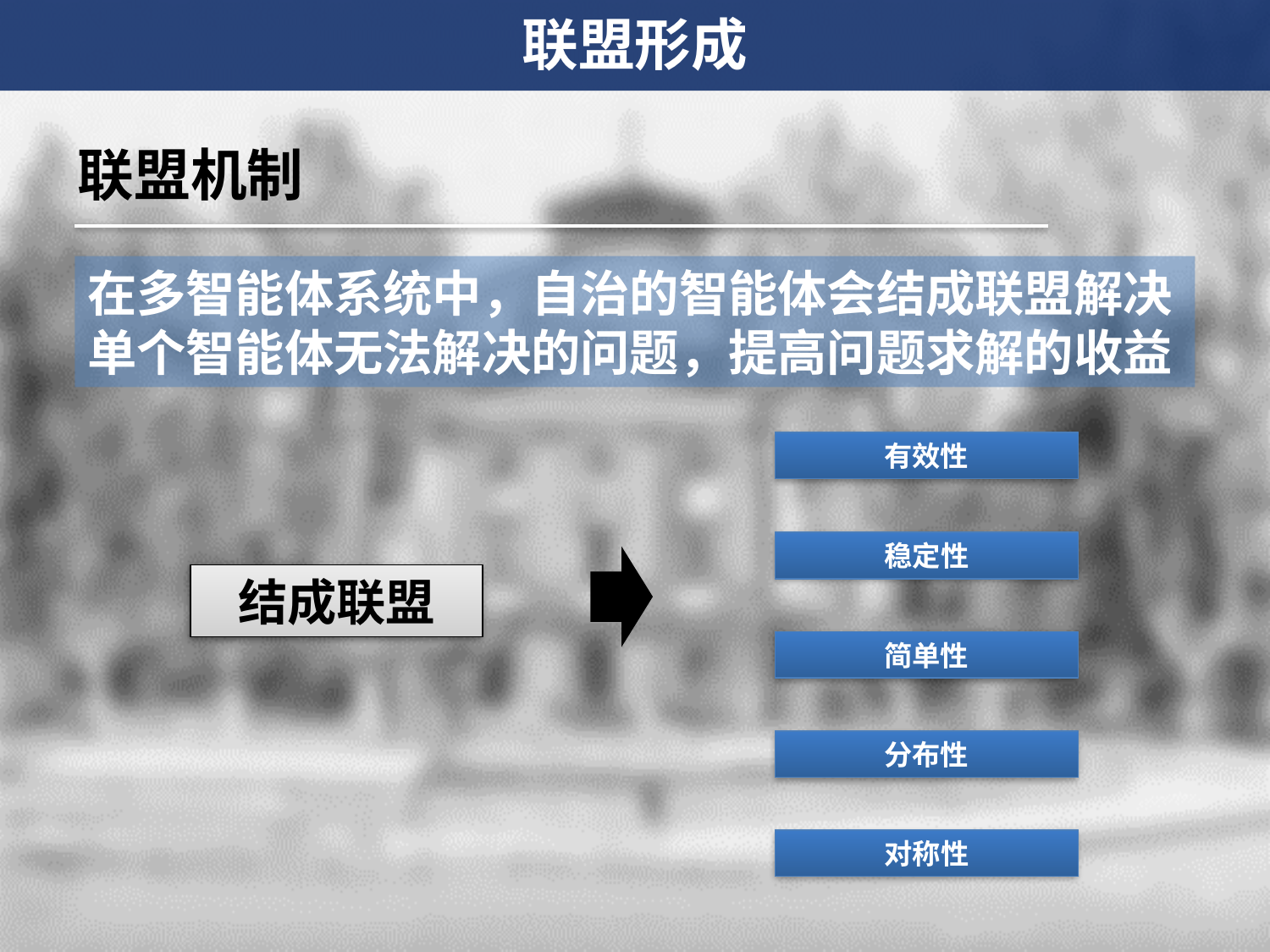

联盟形成
联盟机制
在多智能体系统中，自治的智能体会结成联盟解决单个智能体无法解决的问题，提高问题求解的收益
有效性
稳定性
结成联盟

简单性
分布性
对称性